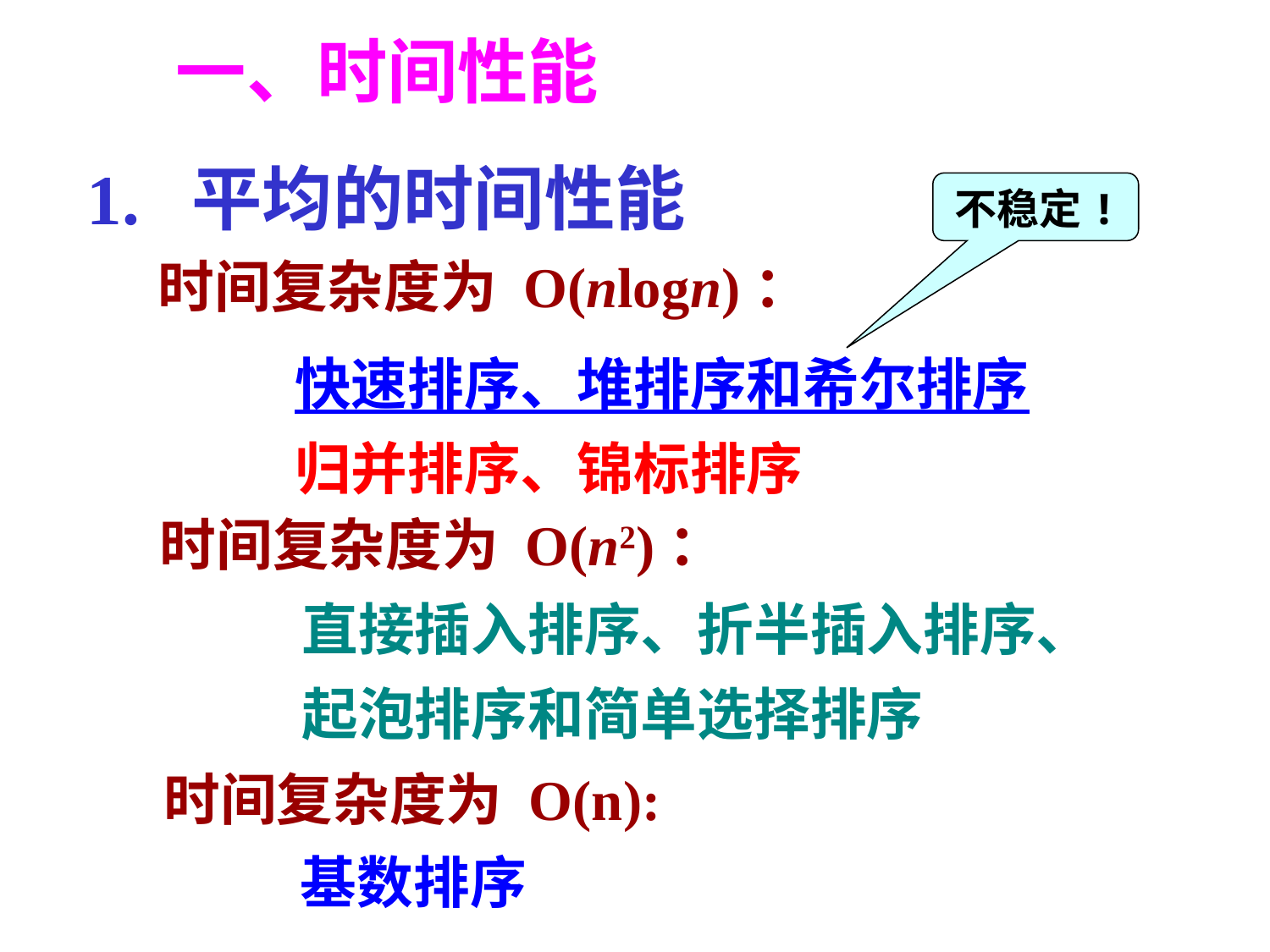

一、时间性能
1.  平均的时间性能
不稳定!
时间复杂度为 O(nlogn)：
快速排序、堆排序和希尔排序
归并排序、锦标排序
时间复杂度为 O(n2)：
直接插入排序、折半插入排序、
起泡排序和简单选择排序
时间复杂度为 O(n):
基数排序